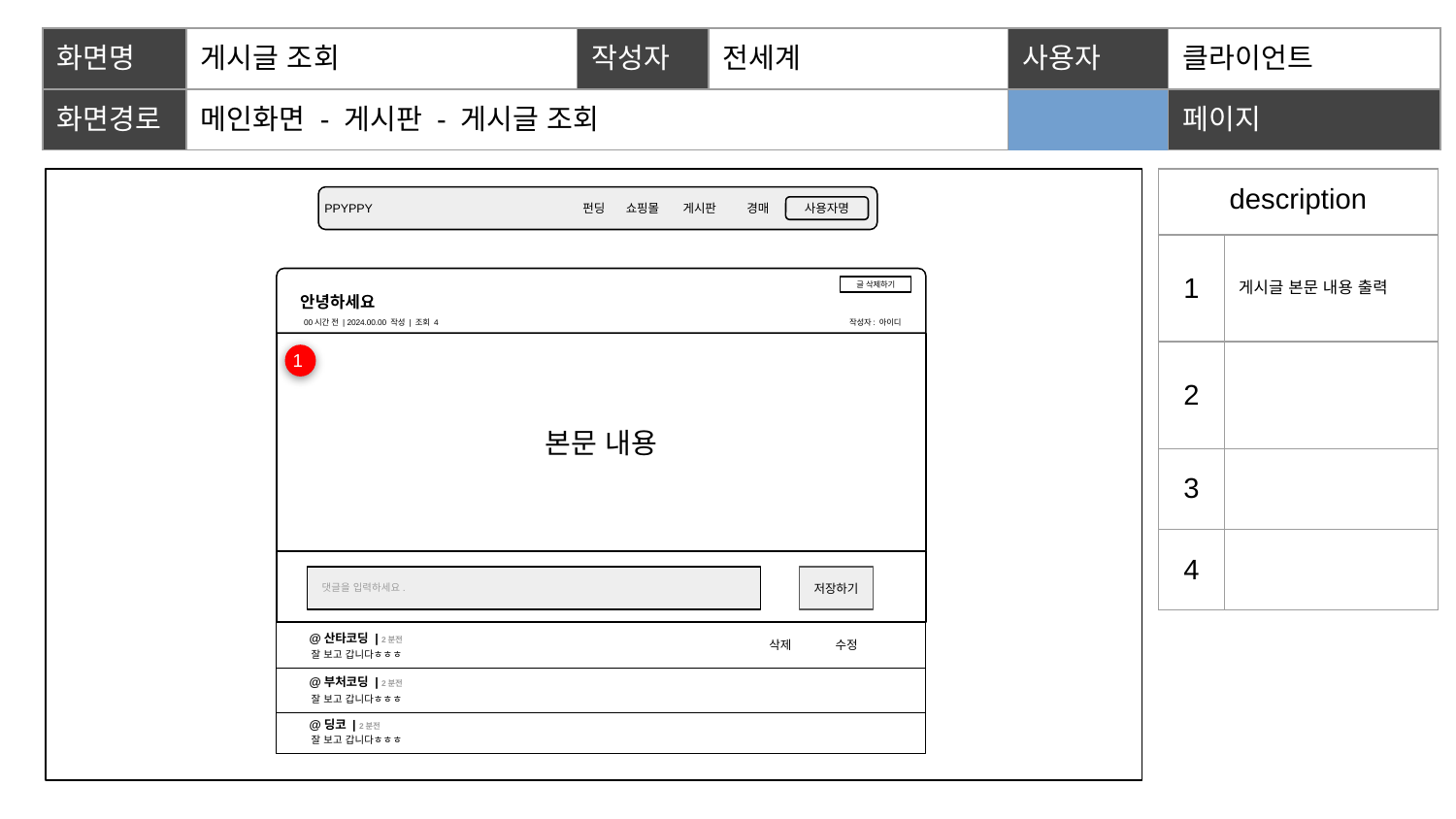

| 화면명 | 게시글 조회 | 작성자 | 전세계 |  | 사용자 | 클라이언트 |
| --- | --- | --- | --- | --- | --- | --- |
| 화면경로 | 메인화면 - 게시판 - 게시글 조회 |  |  |  | 페이지 | 20 |

| description |  |
| --- | --- |
| 1 | 게시글 본문 내용 출력 |
| 2 |  |
| 3 |  |
| 4 |  |

PPYPPY
펀딩
쇼핑몰
게시판
경매
사용자명

글 삭제하기
안녕하세요
00시간 전 | 2024.00.00 작성 | 조회 4
 작성자: 아이디
본문 내용
1

댓글을 입력하세요.
저장하기

@산타코딩 | 2분전
삭제
수정
잘 보고 갑니다ㅎㅎㅎ
@부처코딩 | 2분전
잘 보고 갑니다ㅎㅎㅎ
@딩코 | 2분전
잘 보고 갑니다ㅎㅎㅎ